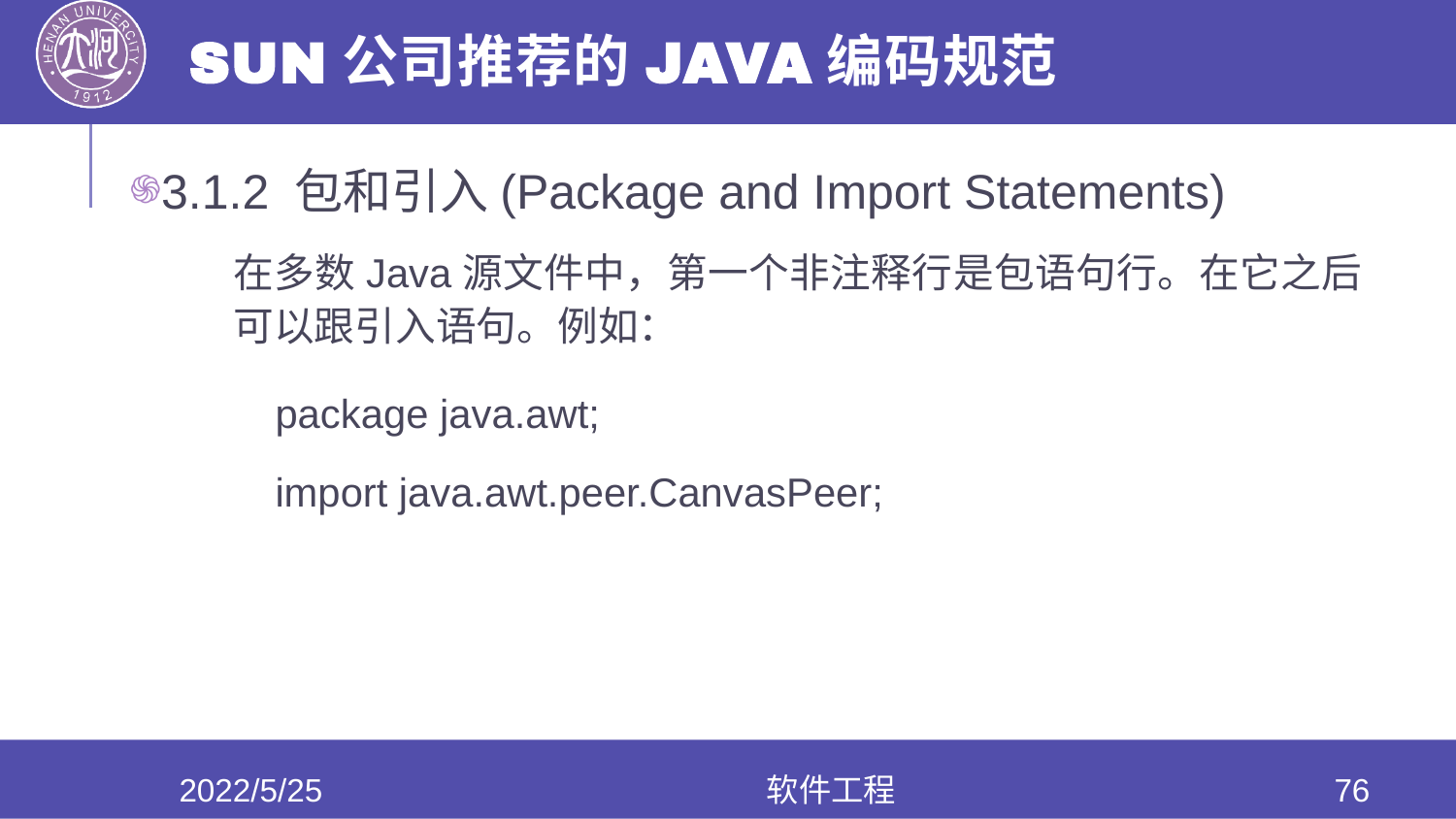

# Sun公司推荐的Java编码规范
3.1.2 包和引入(Package and Import Statements)
在多数Java源文件中，第一个非注释行是包语句行。在它之后可以跟引入语句。例如：
	package java.awt;
	import java.awt.peer.CanvasPeer;
2022/5/25
软件工程
76